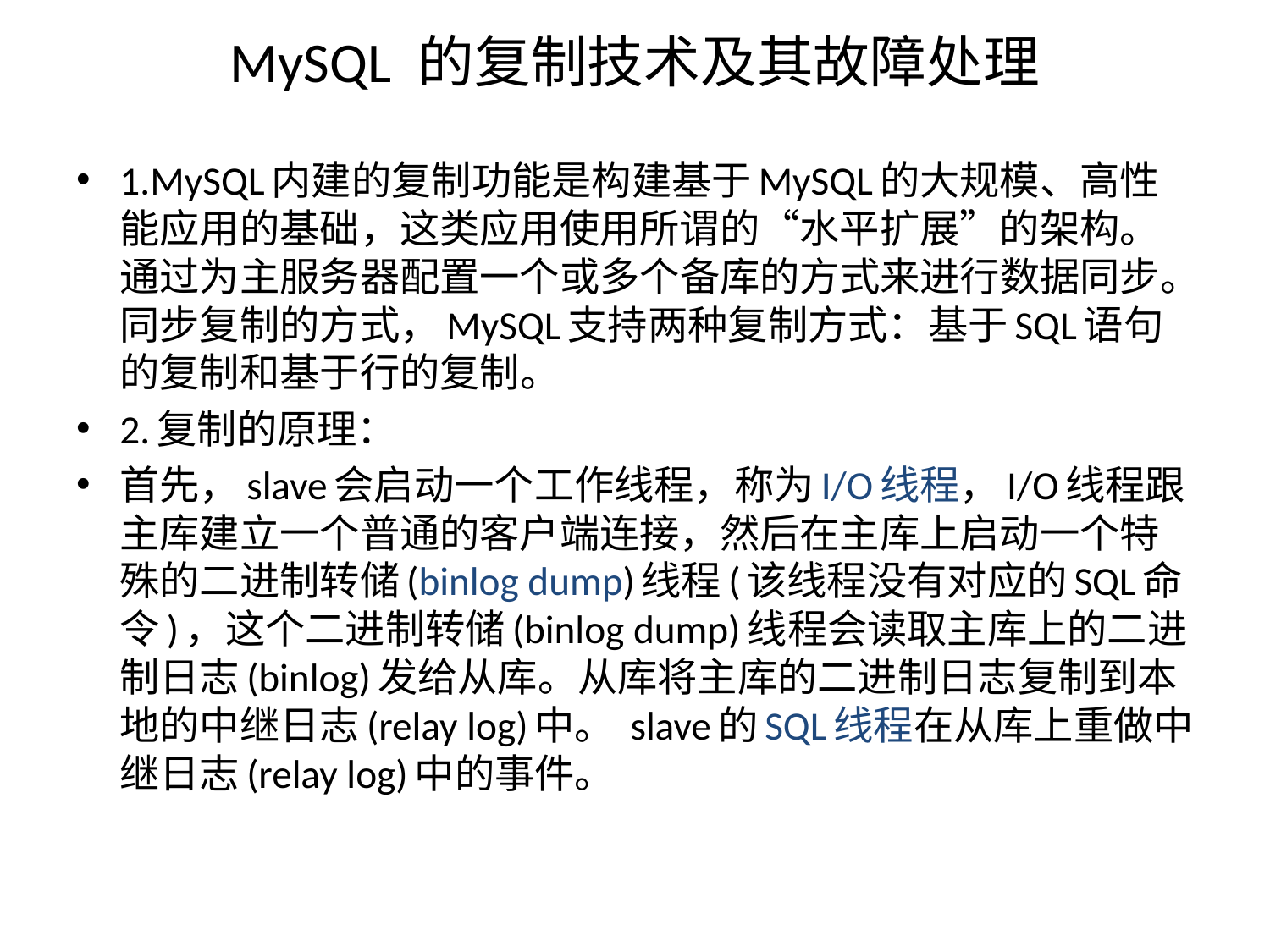

# MySQL 的复制技术及其故障处理
1.MySQL内建的复制功能是构建基于MySQL的大规模、高性能应用的基础，这类应用使用所谓的“水平扩展”的架构。通过为主服务器配置一个或多个备库的方式来进行数据同步。同步复制的方式，MySQL支持两种复制方式：基于SQL语句的复制和基于行的复制。
2.复制的原理：
首先，slave会启动一个工作线程，称为I/O线程，I/O线程跟主库建立一个普通的客户端连接，然后在主库上启动一个特殊的二进制转储(binlog dump)线程(该线程没有对应的SQL命令)，这个二进制转储(binlog dump)线程会读取主库上的二进制日志(binlog)发给从库。从库将主库的二进制日志复制到本地的中继日志(relay log)中。 slave的SQL线程在从库上重做中继日志(relay log)中的事件。